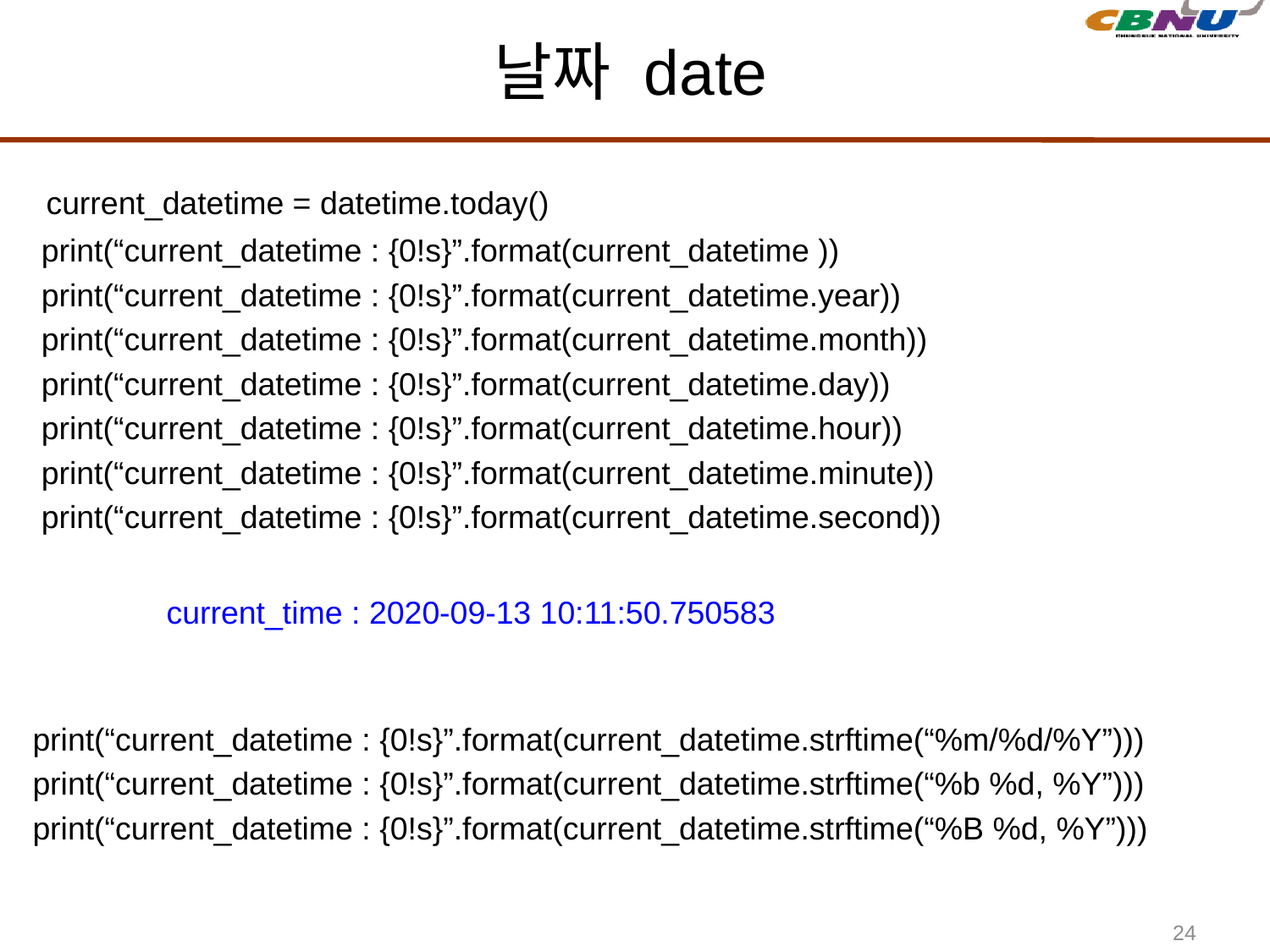

# 날짜 date
 current_datetime = datetime.today()
 print(“current_datetime : {0!s}”.format(current_datetime ))
 print(“current_datetime : {0!s}”.format(current_datetime.year))
 print(“current_datetime : {0!s}”.format(current_datetime.month))
 print(“current_datetime : {0!s}”.format(current_datetime.day))
 print(“current_datetime : {0!s}”.format(current_datetime.hour))
 print(“current_datetime : {0!s}”.format(current_datetime.minute))
 print(“current_datetime : {0!s}”.format(current_datetime.second))

print(“current_datetime : {0!s}”.format(current_datetime.strftime(“%m/%d/%Y”)))
print(“current_datetime : {0!s}”.format(current_datetime.strftime(“%b %d, %Y”)))
print(“current_datetime : {0!s}”.format(current_datetime.strftime(“%B %d, %Y”)))

current_time : 2020-09-13 10:11:50.750583
24